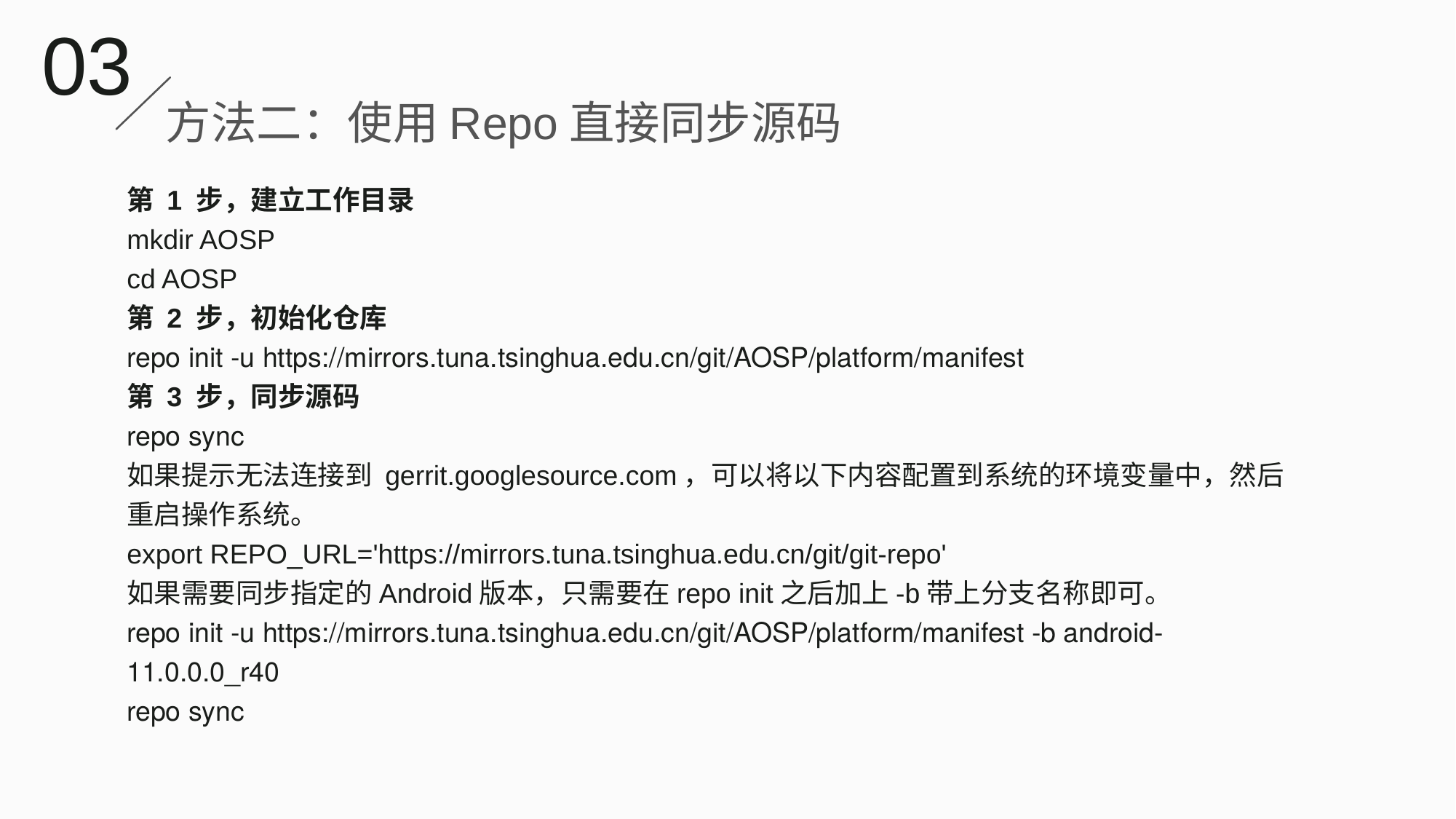

03
方法二：使用Repo直接同步源码
第 1 步，建立工作目录
mkdir AOSP
cd AOSP
第 2 步，初始化仓库
repo init -u https://mirrors.tuna.tsinghua.edu.cn/git/AOSP/platform/manifest
第 3 步，同步源码
repo sync
如果提示无法连接到 gerrit.googlesource.com，可以将以下内容配置到系统的环境变量中，然后重启操作系统。
export REPO_URL='https://mirrors.tuna.tsinghua.edu.cn/git/git-repo'
如果需要同步指定的Android版本，只需要在repo init之后加上-b带上分支名称即可。
repo init -u https://mirrors.tuna.tsinghua.edu.cn/git/AOSP/platform/manifest -b android-11.0.0.0_r40
repo sync